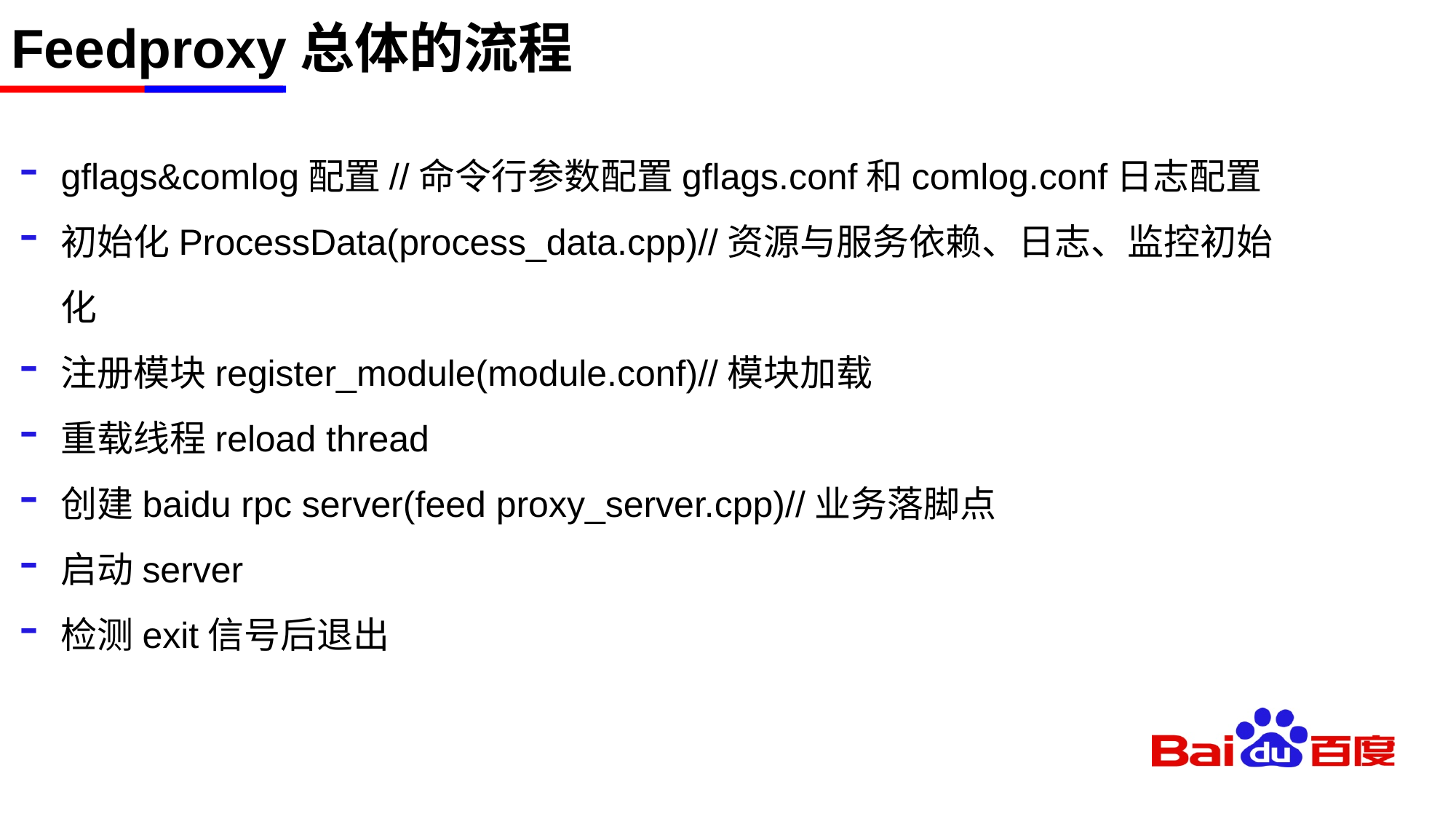

# Feedproxy总体的流程
gflags&comlog配置//命令行参数配置gflags.conf和comlog.conf日志配置
初始化ProcessData(process_data.cpp)//资源与服务依赖、日志、监控初始化
注册模块register_module(module.conf)//模块加载
重载线程reload thread
创建baidu rpc server(feed proxy_server.cpp)//业务落脚点
启动server
检测exit信号后退出